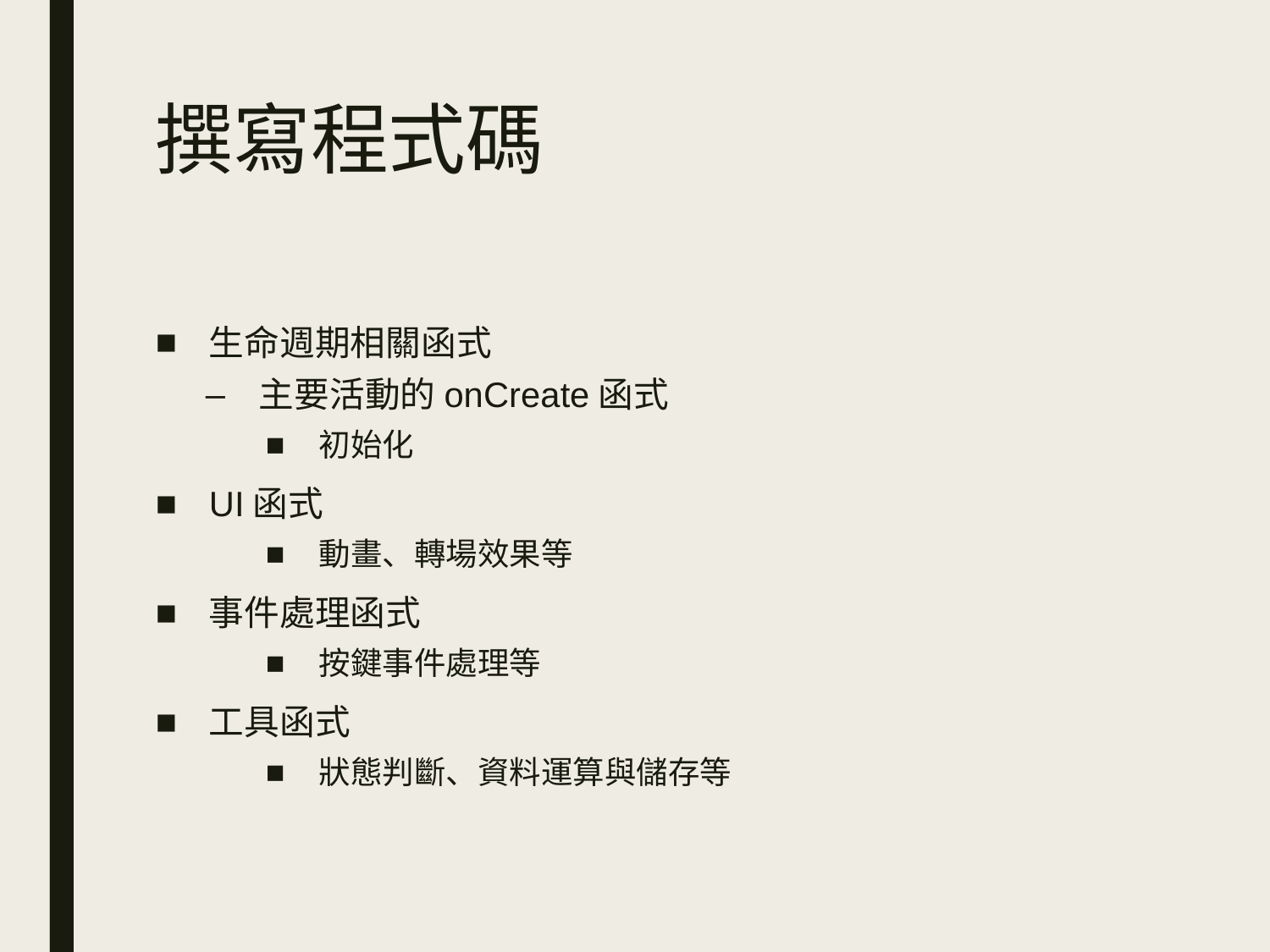

# 撰寫程式碼
生命週期相關函式
主要活動的onCreate函式
初始化
UI函式
動畫、轉場效果等
事件處理函式
按鍵事件處理等
工具函式
狀態判斷、資料運算與儲存等